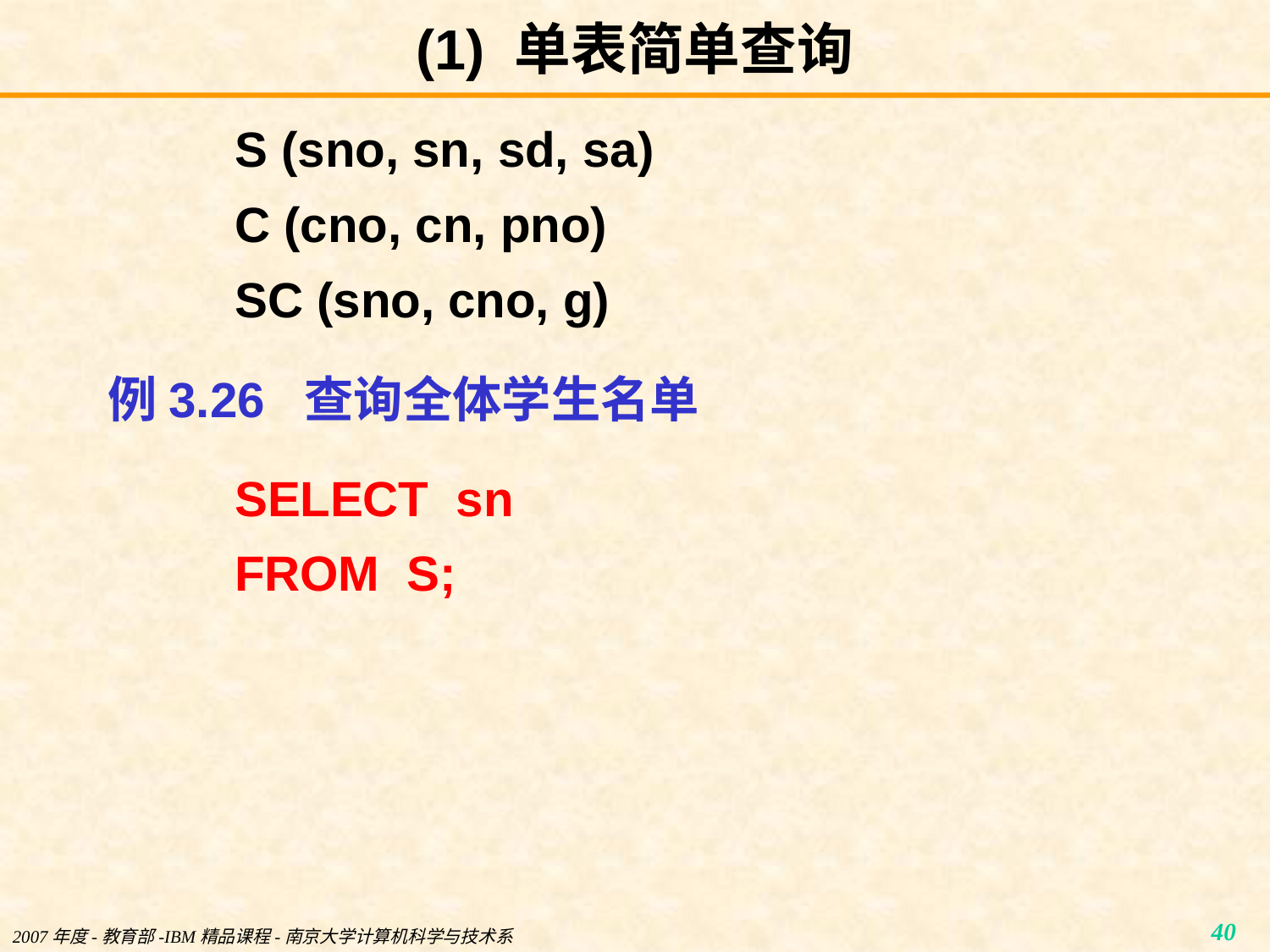

# (1) 单表简单查询
S (sno, sn, sd, sa)
C (cno, cn, pno)
SC (sno, cno, g)
例3.26  查询全体学生名单
SELECT  sn
FROM  S;
40
2007年度-教育部-IBM精品课程-南京大学计算机科学与技术系